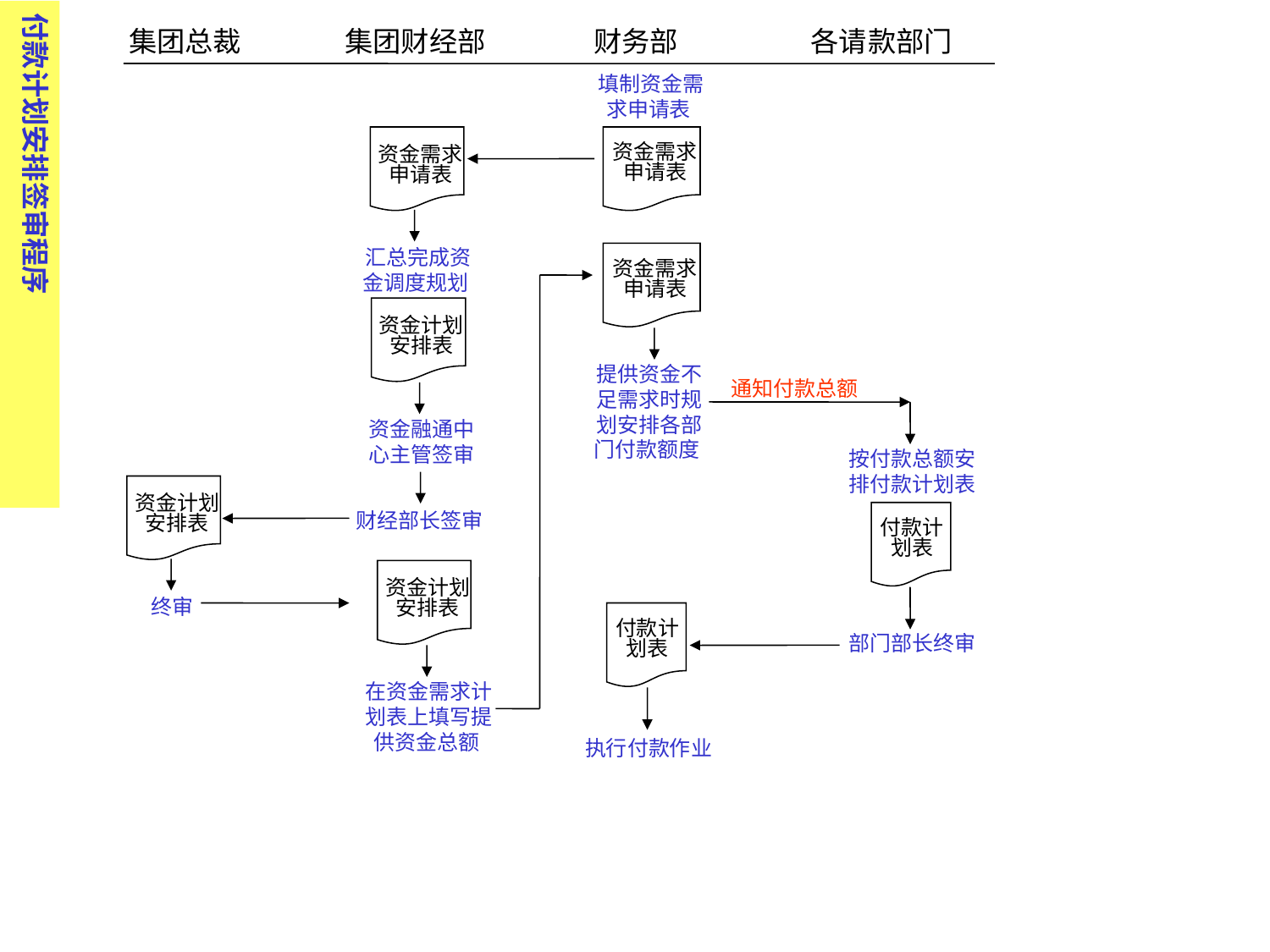

付款计划安排签审程序
集团总裁　　   　集团财经部                 财务部                     各请款部门

填制资金需求申请表

资金需求申请表
资金需求申请表

汇总完成资金调度规划

资金需求申请表

资金计划安排表

提供资金不足需求时规划安排各部门付款额度
通知付款总额

资金融通中心主管签审
按付款总额安排付款计划表

资金计划安排表
财经部长签审

付款计划表

资金计划安排表

终审

付款计划表
部门部长终审

在资金需求计划表上填写提供资金总额

执行付款作业
131